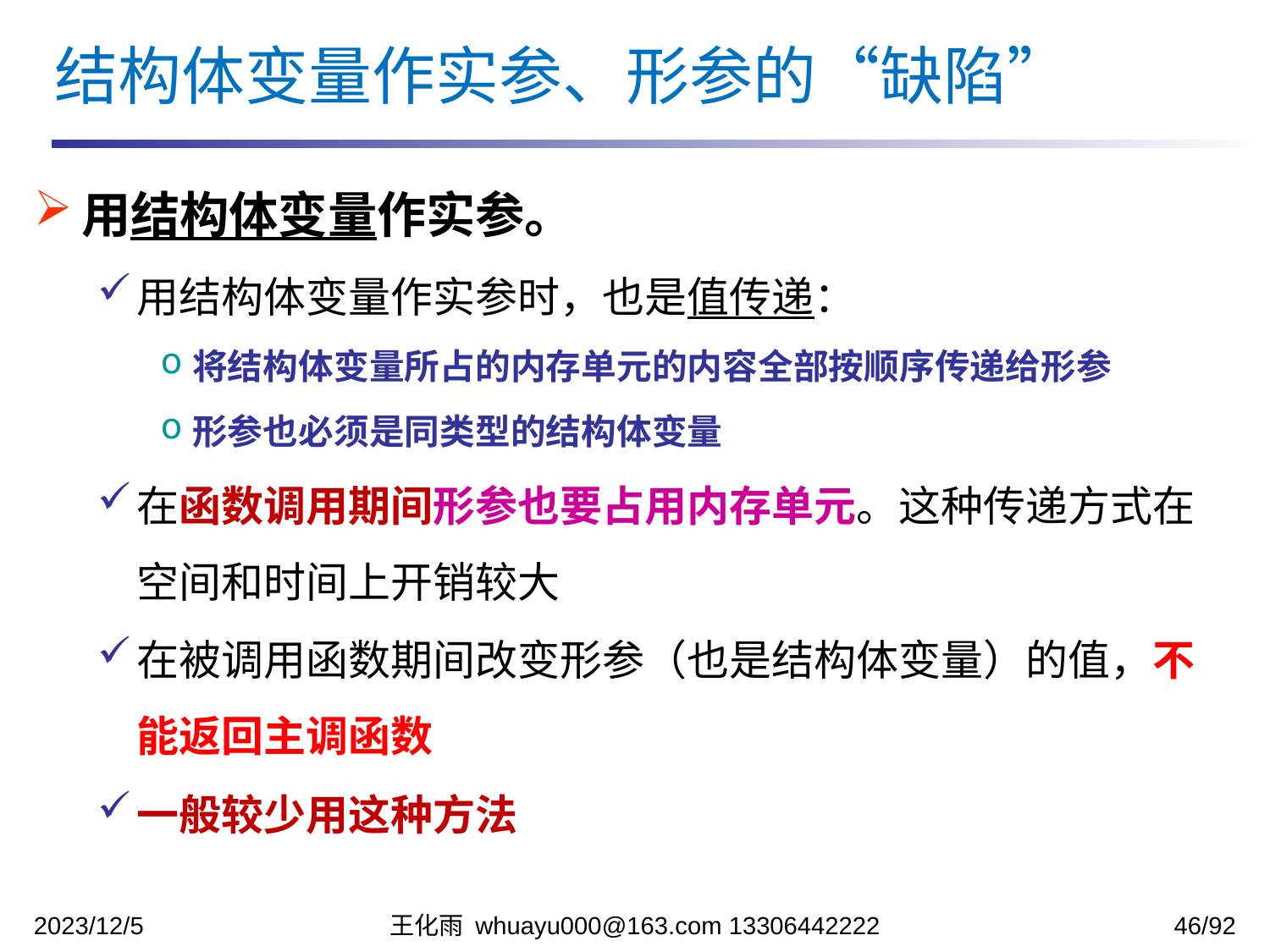

结构体变量作实参、形参的“缺陷”
用结构体变量作实参。
用结构体变量作实参时，也是值传递：
将结构体变量所占的内存单元的内容全部按顺序传递给形参
形参也必须是同类型的结构体变量
在函数调用期间形参也要占用内存单元。这种传递方式在空间和时间上开销较大
在被调用函数期间改变形参（也是结构体变量）的值，不能返回主调函数
一般较少用这种方法
2023/12/5
王化雨 whuayu000@163.com 13306442222
46/92